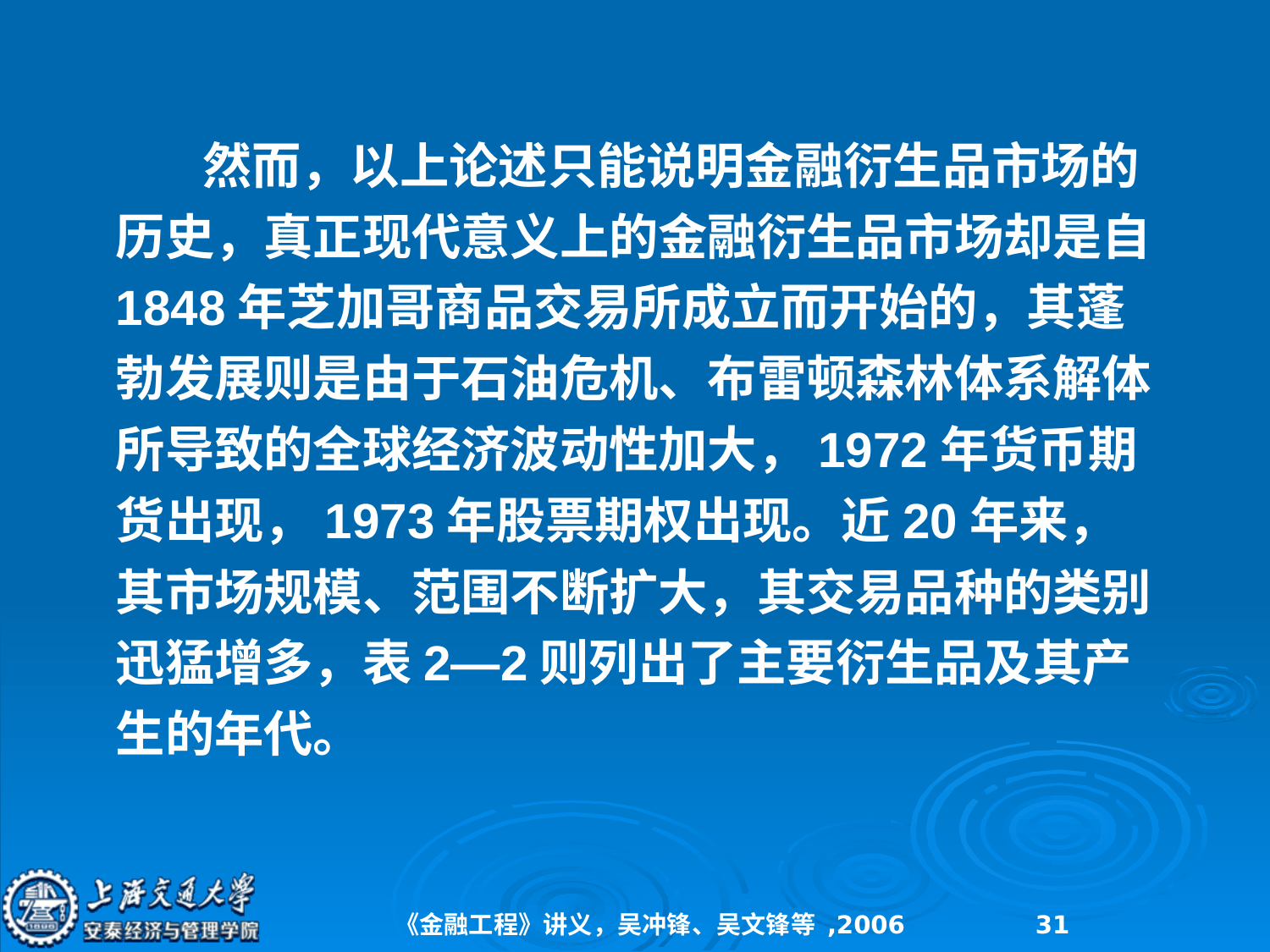

然而，以上论述只能说明金融衍生品市场的历史，真正现代意义上的金融衍生品市场却是自1848年芝加哥商品交易所成立而开始的，其蓬勃发展则是由于石油危机、布雷顿森林体系解体所导致的全球经济波动性加大，1972年货币期货出现，1973年股票期权出现。近20年来，其市场规模、范围不断扩大，其交易品种的类别迅猛增多，表2—2则列出了主要衍生品及其产生的年代。